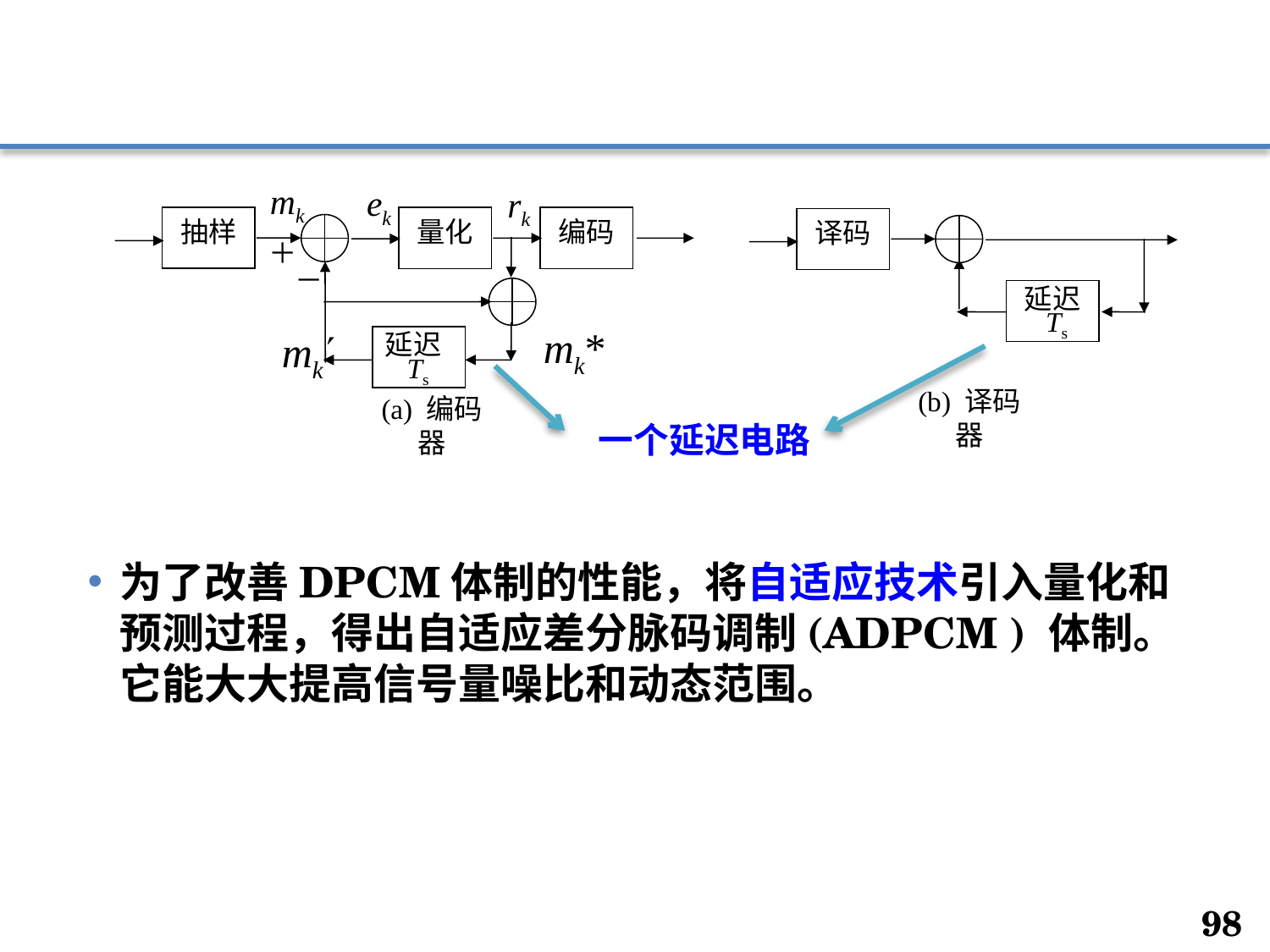

#

为了改善DPCM体制的性能，将自适应技术引入量化和预测过程，得出自适应差分脉码调制(ADPCM ) 体制。它能大大提高信号量噪比和动态范围。

mk
ek
rk
量化
抽样

编码

延迟

Ts

(a) 编码器
＋
－
译码

延迟

Ts

(b) 译码器
mk*
mk′
一个延迟电路
98